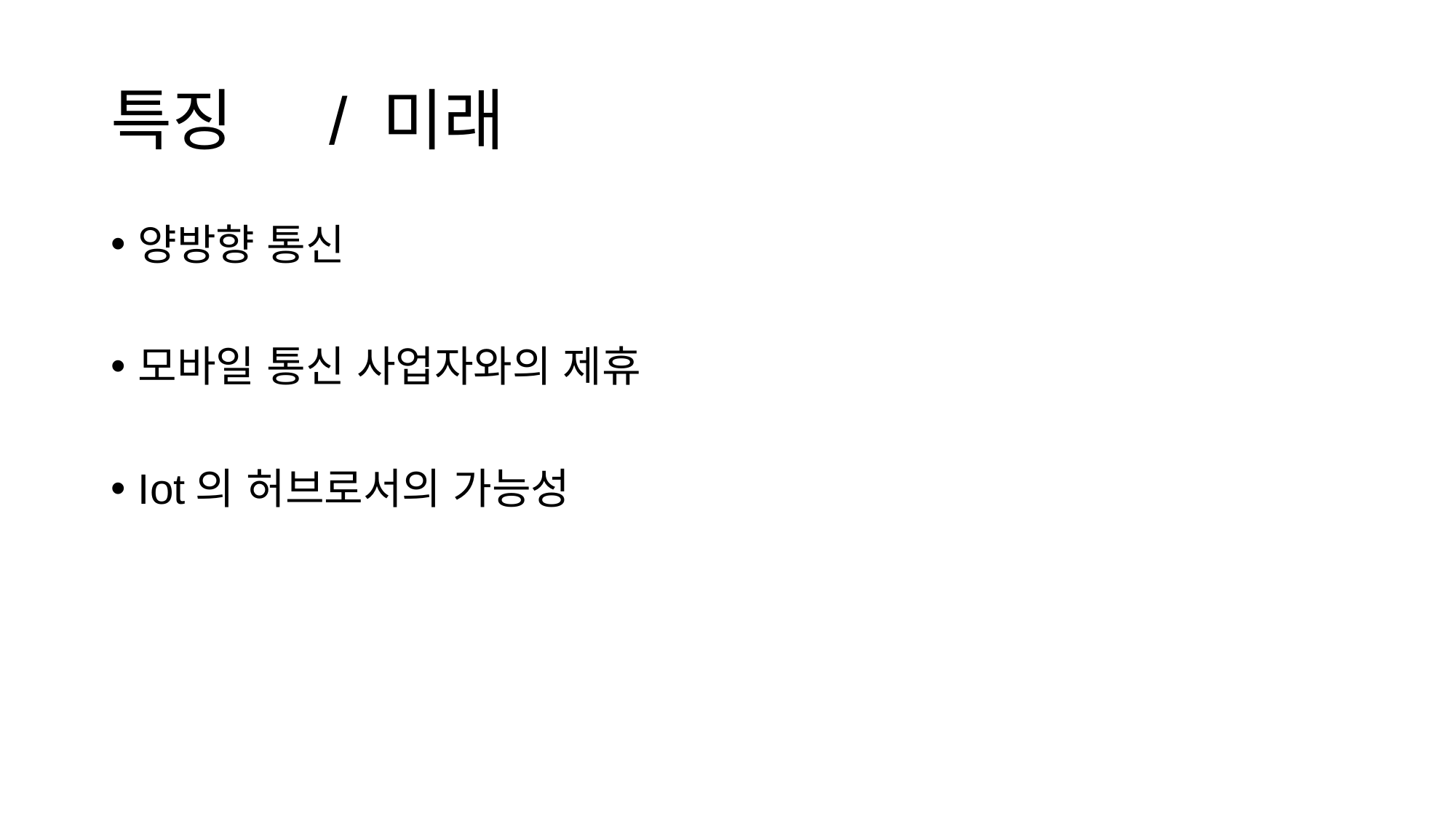

# 특징	/ 미래
양방향 통신

모바일 통신 사업자와의 제휴

Iot의 허브로서의 가능성